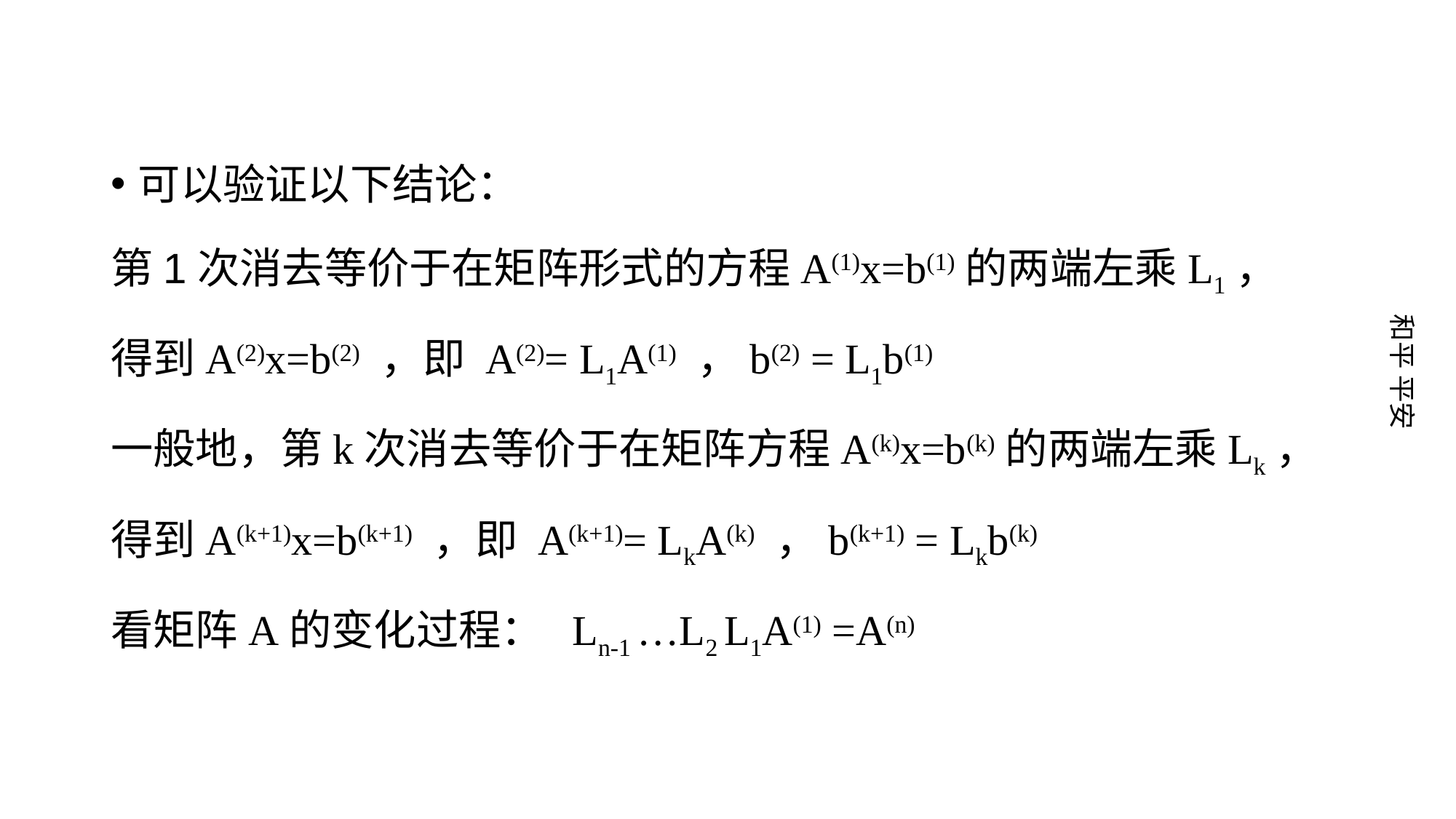

#
可以验证以下结论：
第1次消去等价于在矩阵形式的方程A(1)x=b(1)的两端左乘L1，
得到A(2)x=b(2) ，即 A(2)= L1A(1) ，b(2) = L1b(1)
一般地，第k次消去等价于在矩阵方程A(k)x=b(k)的两端左乘Lk，
得到A(k+1)x=b(k+1) ，即 A(k+1)= LkA(k) ，b(k+1) = Lkb(k)
看矩阵A的变化过程：  Ln-1 …L2 L1A(1) =A(n)